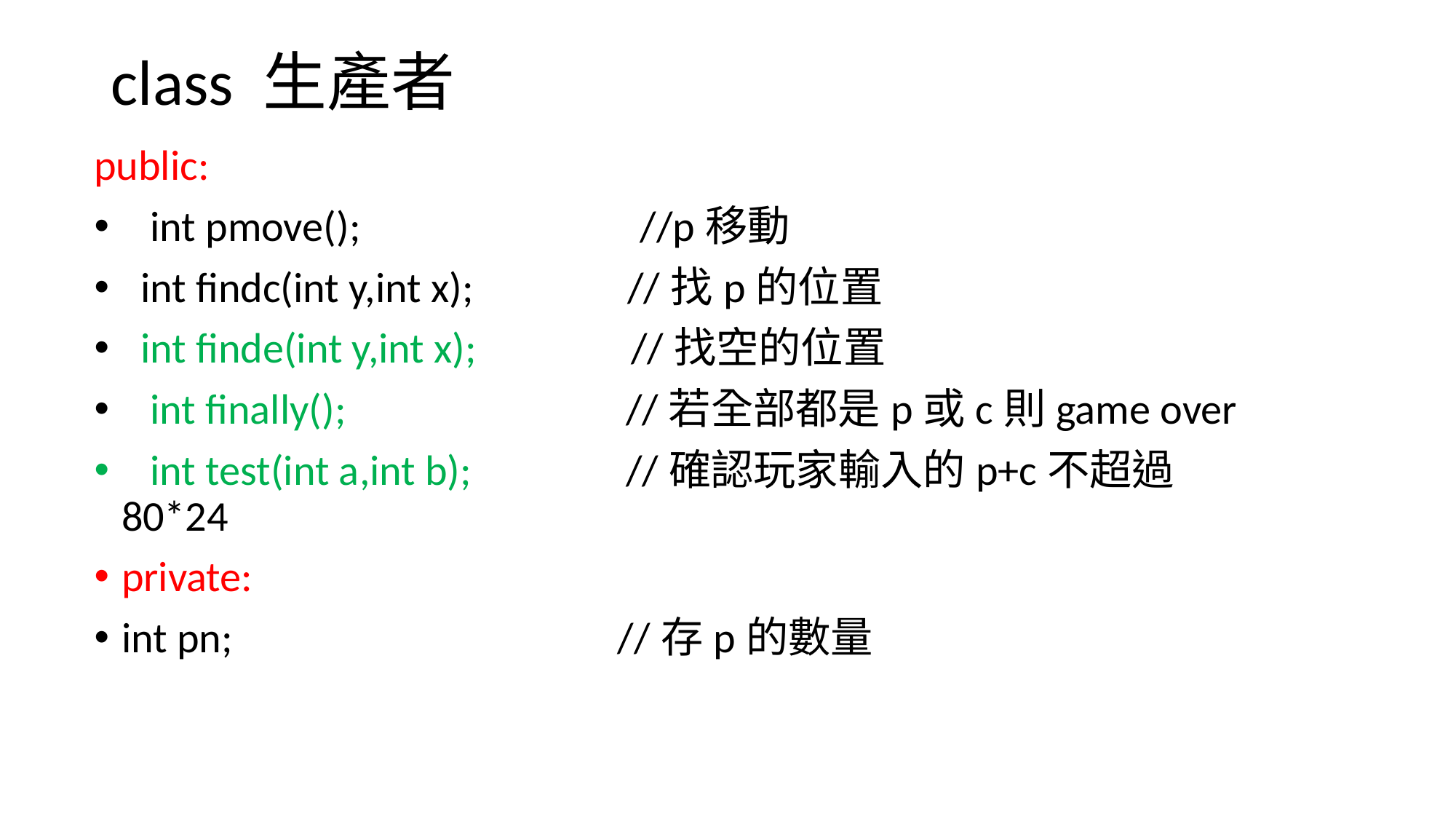

# class 生產者
public:
   int pmove();                             //p移動
  int findc(int y,int x);                //找p的位置
  int finde(int y,int x);                //找空的位置
   int finally();                             //若全部都是p或c則game over
   int test(int a,int b);                //確認玩家輸入的p+c不超過80*24
private:
int pn;                                        //存p的數量